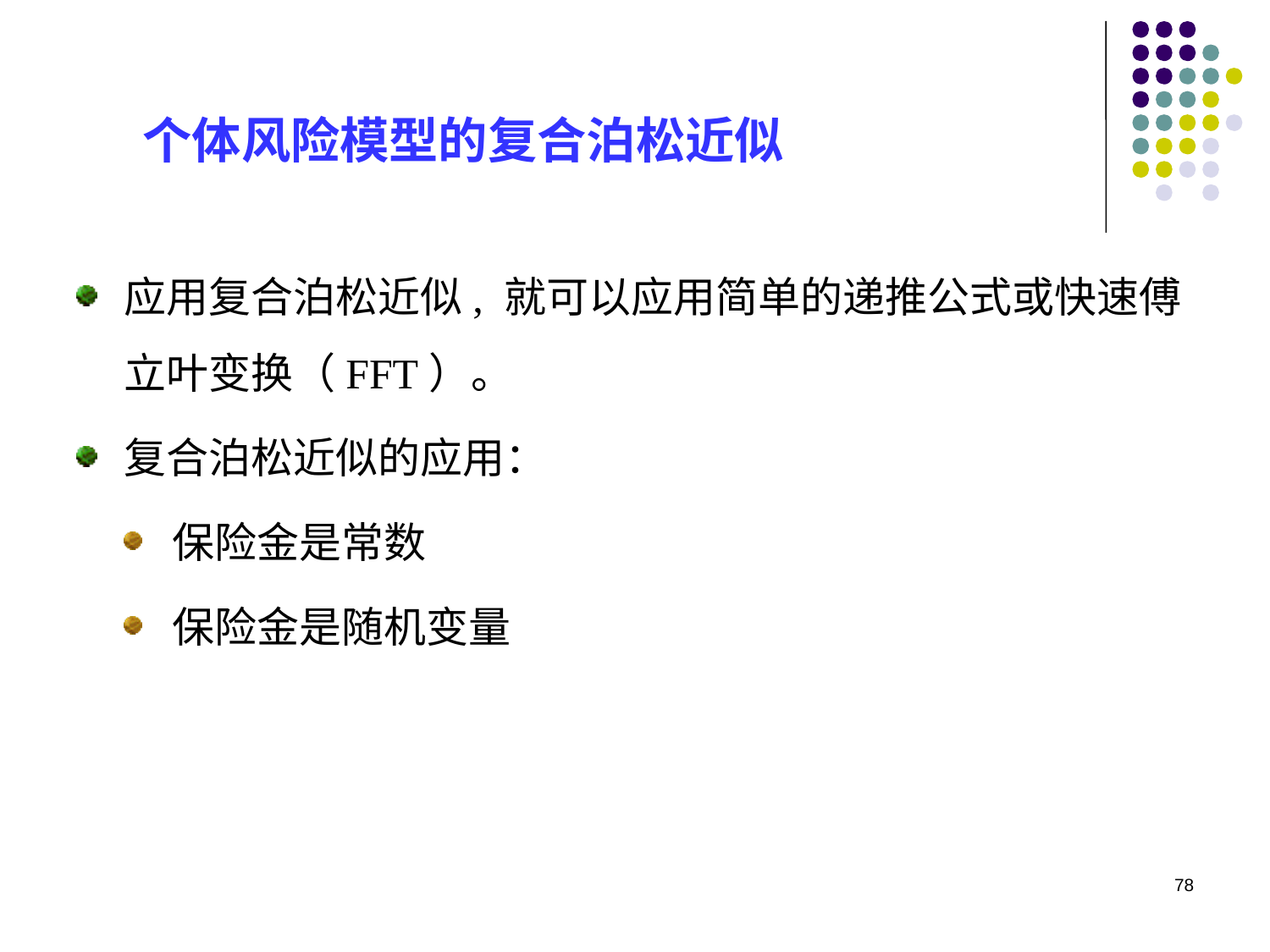

个体风险模型的复合泊松近似
应用复合泊松近似, 就可以应用简单的递推公式或快速傅立叶变换（FFT）。
复合泊松近似的应用：
保险金是常数
保险金是随机变量
78